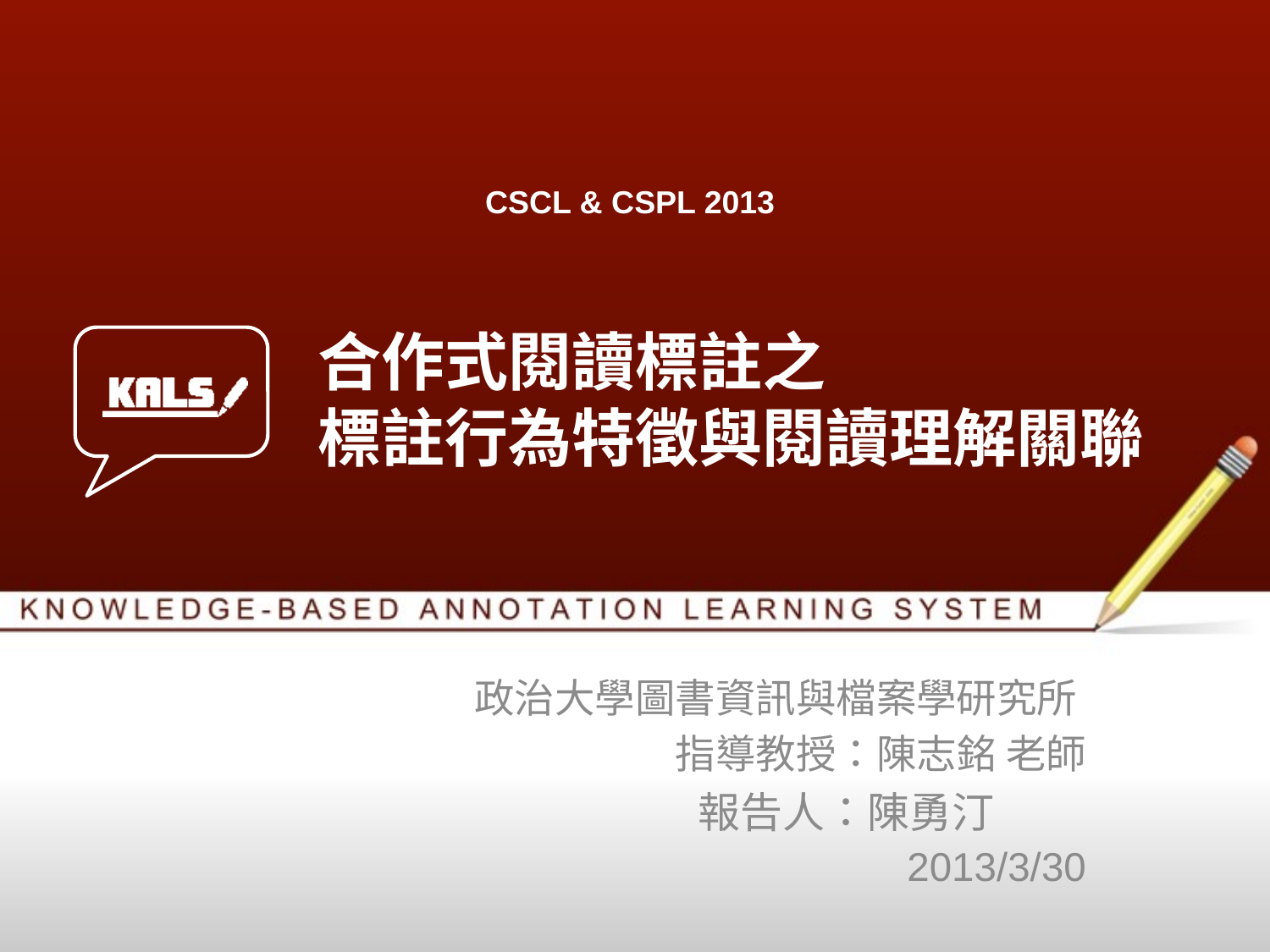

CSCL & CSPL 2013
# 合作式閱讀標註之 標註行為特徵與閱讀理解關聯
政治大學圖書資訊與檔案學研究所
指導教授：陳志銘 老師

2013/3/30
報告人：陳勇汀